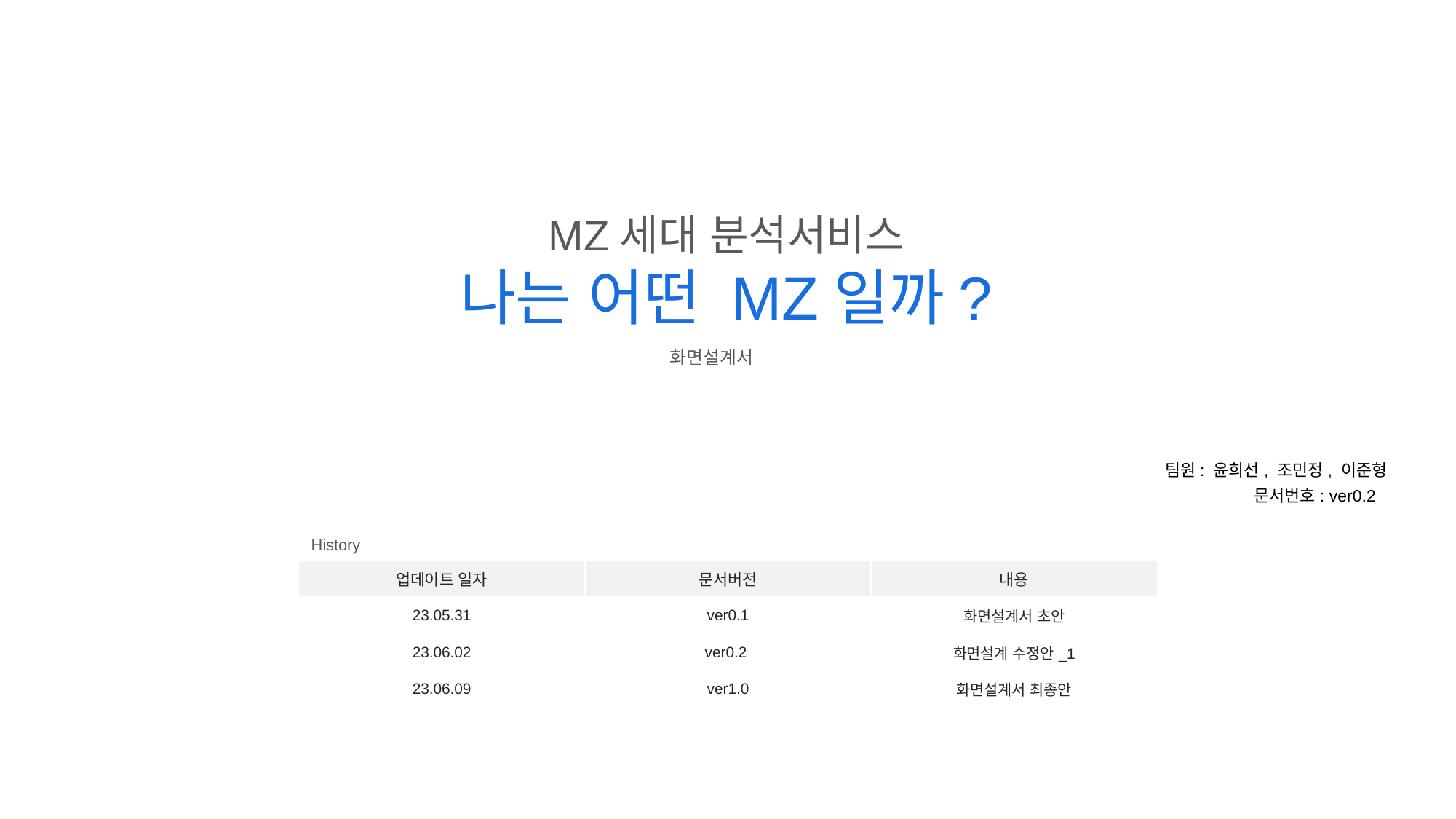

MZ세대 분석서비스
나는 어떤 MZ일까?
화면설계서
팀원: 윤희선, 조민정, 이준형
문서번호: ver0.2
History
| 업데이트 일자 | 문서버전 | 내용 |
| --- | --- | --- |
| 23.05.31 | ver0.1 | 화면설계서 초안 |
| 23.06.02 | ver0.2 | 화면설계 수정안\_1 |
| 23.06.09 | ver1.0 | 화면설계서 최종안 |